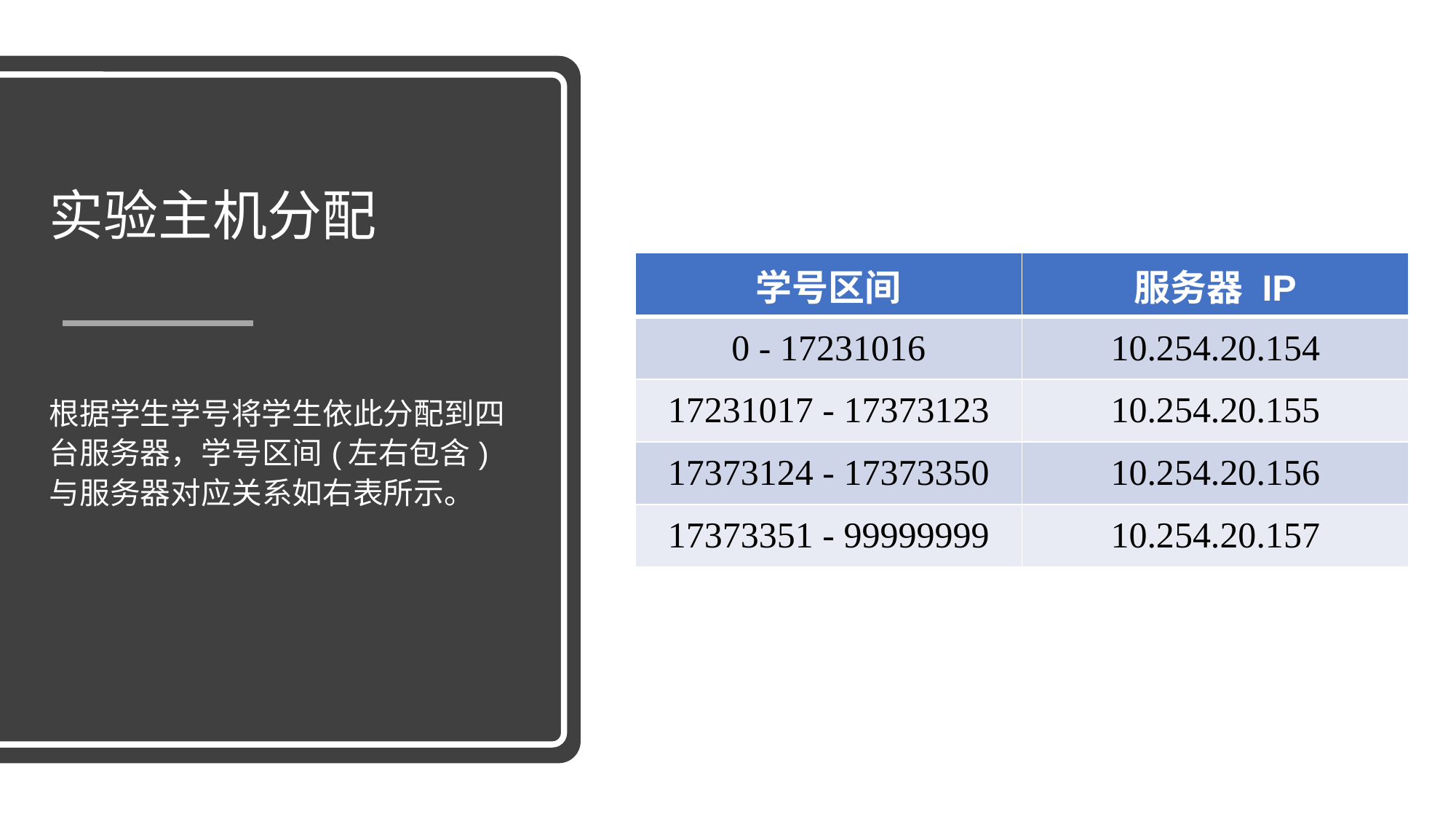

# 实验主机分配

| 学号区间 | 服务器 IP |
| --- | --- |
| 0 - 17231016 | 10.254.20.154 |
| 17231017 - 17373123 | 10.254.20.155 |
| 17373124 - 17373350 | 10.254.20.156 |
| 17373351 - 99999999 | 10.254.20.157 |

根据学生学号将学生依此分配到四台服务器，学号区间(左右包含)与服务器对应关系如右表所示。